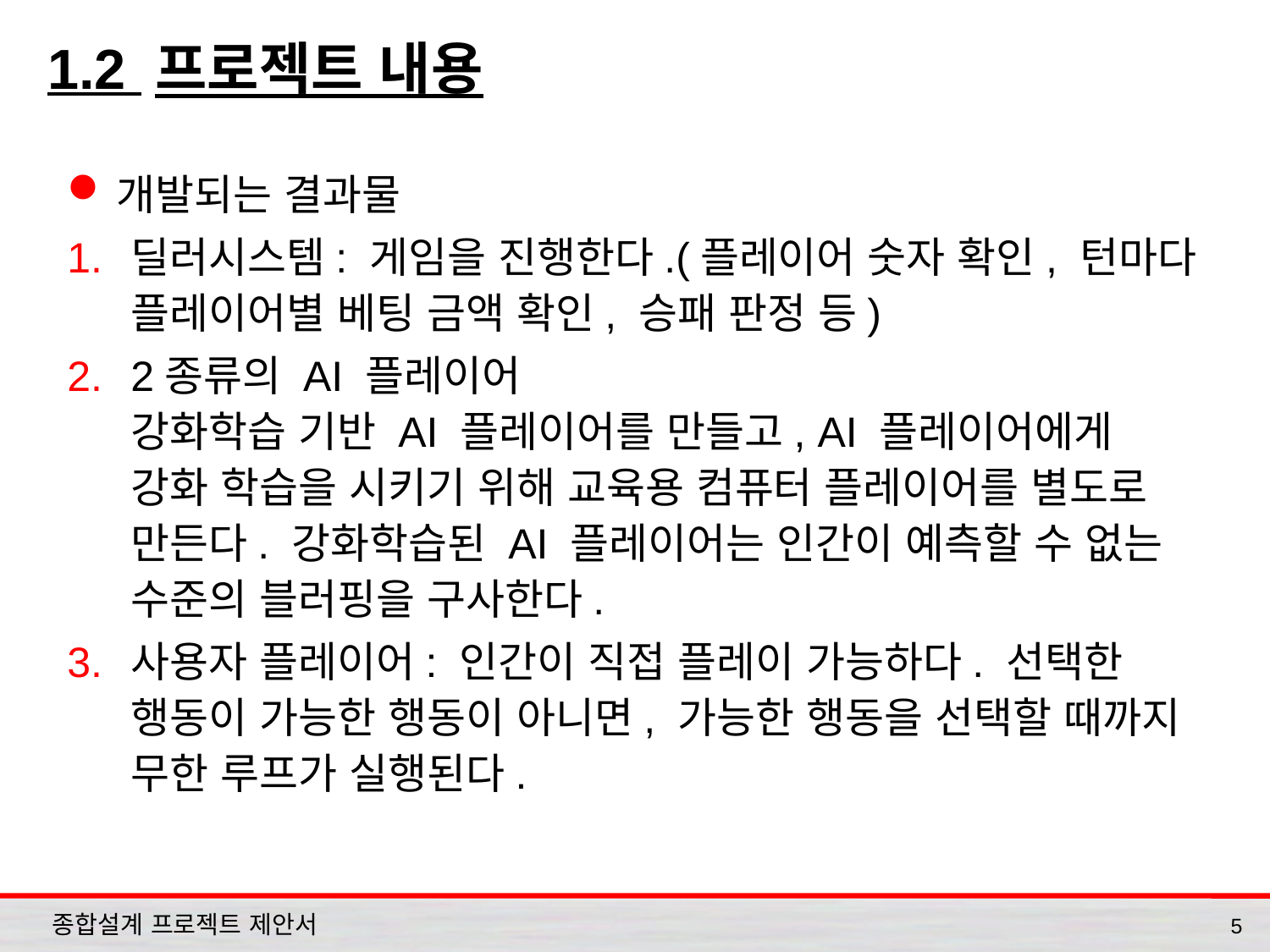

# 1.2 프로젝트 내용
개발되는 결과물
딜러시스템: 게임을 진행한다.(플레이어 숫자 확인, 턴마다 플레이어별 베팅 금액 확인, 승패 판정 등)
2종류의 AI 플레이어 
강화학습 기반 AI 플레이어를 만들고, AI 플레이어에게 강화 학습을 시키기 위해 교육용 컴퓨터 플레이어를 별도로 만든다. 강화학습된 AI 플레이어는 인간이 예측할 수 없는 수준의 블러핑을 구사한다.
사용자 플레이어: 인간이 직접 플레이 가능하다. 선택한 행동이 가능한 행동이 아니면, 가능한 행동을 선택할 때까지 무한 루프가 실행된다.